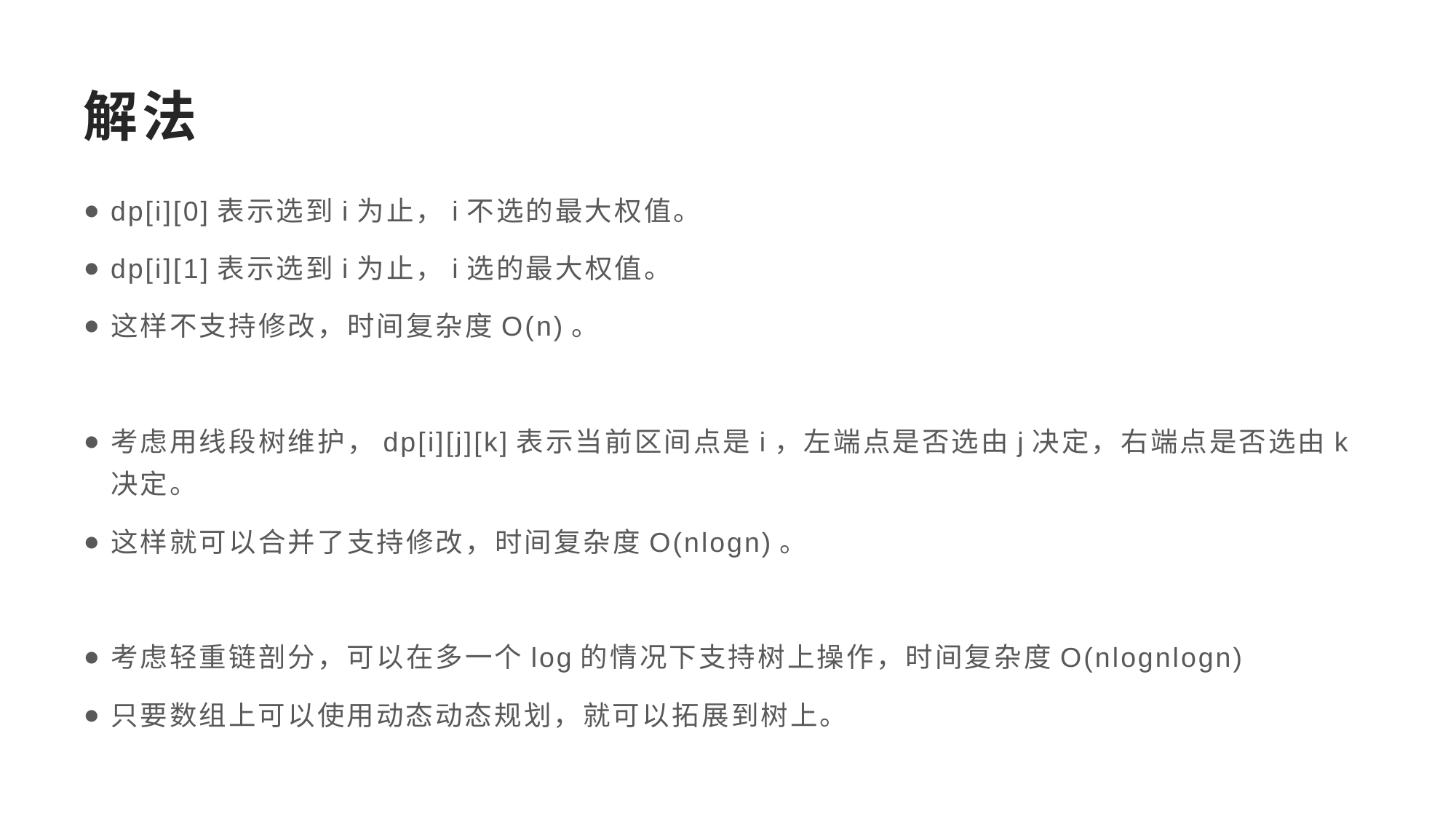

# 解法
dp[i][0]表示选到i为止，i不选的最大权值。
dp[i][1]表示选到i为止，i选的最大权值。
这样不支持修改，时间复杂度O(n)。

考虑用线段树维护，dp[i][j][k]表示当前区间点是i，左端点是否选由j决定，右端点是否选由k决定。
这样就可以合并了支持修改，时间复杂度O(nlogn)。

考虑轻重链剖分，可以在多一个log的情况下支持树上操作，时间复杂度O(nlognlogn)
只要数组上可以使用动态动态规划，就可以拓展到树上。